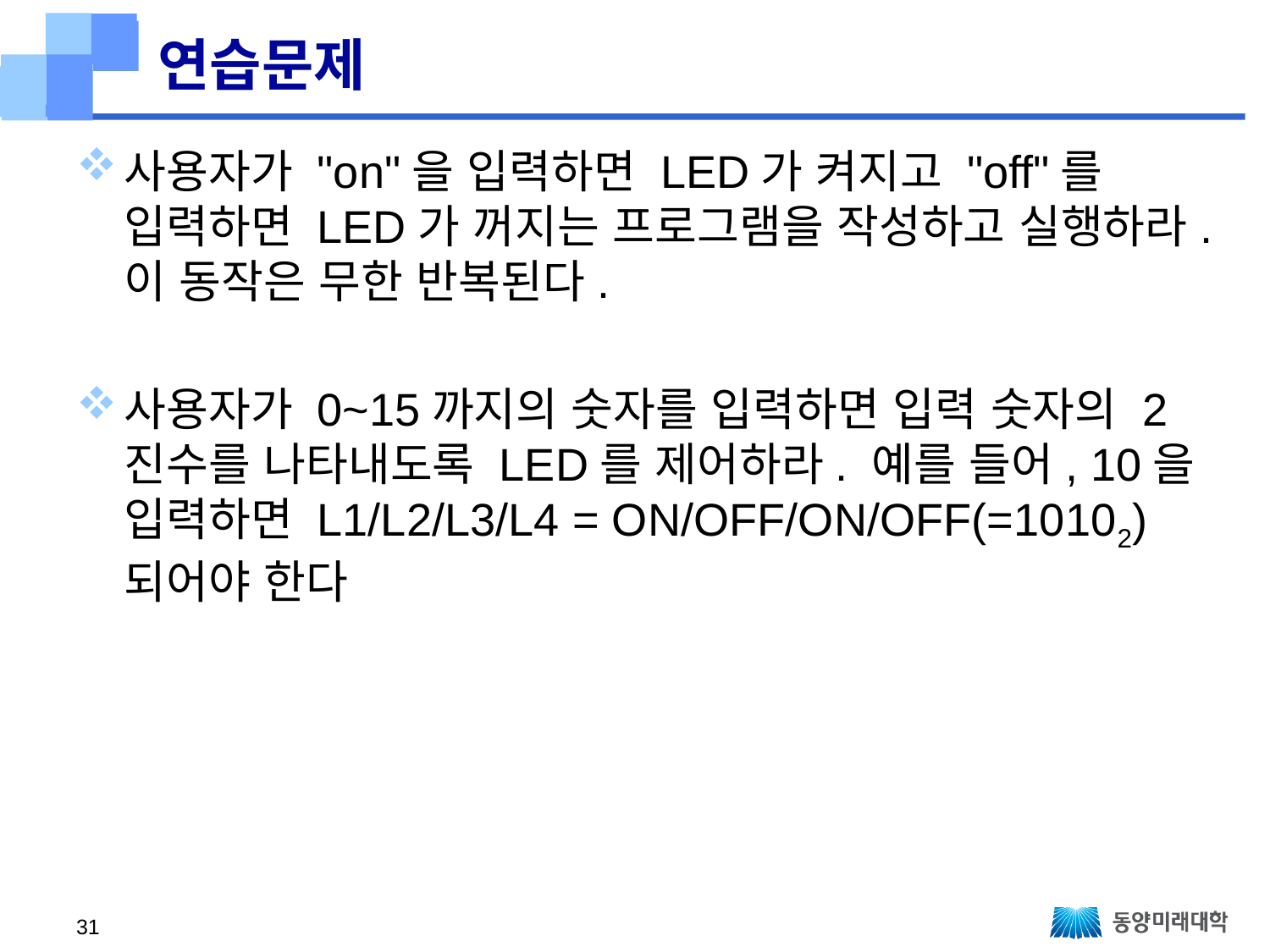

# 연습문제
사용자가 "on"을 입력하면 LED가 켜지고 "off"를 입력하면 LED가 꺼지는 프로그램을 작성하고 실행하라. 이 동작은 무한 반복된다.

사용자가 0~15까지의 숫자를 입력하면 입력 숫자의 2진수를 나타내도록 LED를 제어하라. 예를 들어, 10을 입력하면 L1/L2/L3/L4 = ON/OFF/ON/OFF(=10102) 되어야 한다
31